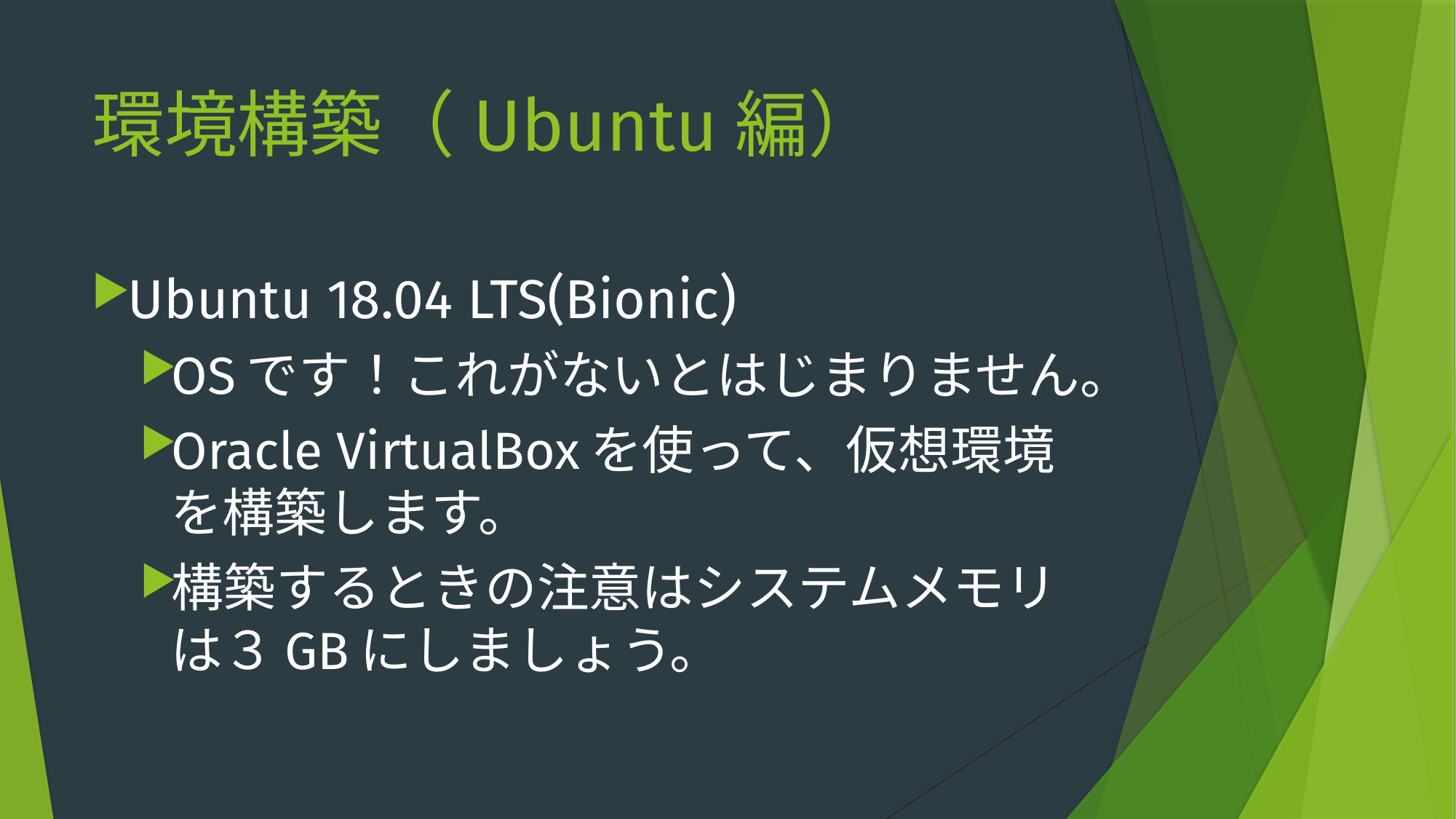

# 環境構築（Ubuntu編）
Ubuntu 18.04 LTS(Bionic)
OSです！これがないとはじまりません。
Oracle VirtualBoxを使って、仮想環境を構築します。
構築するときの注意はシステムメモリは３GBにしましょう。